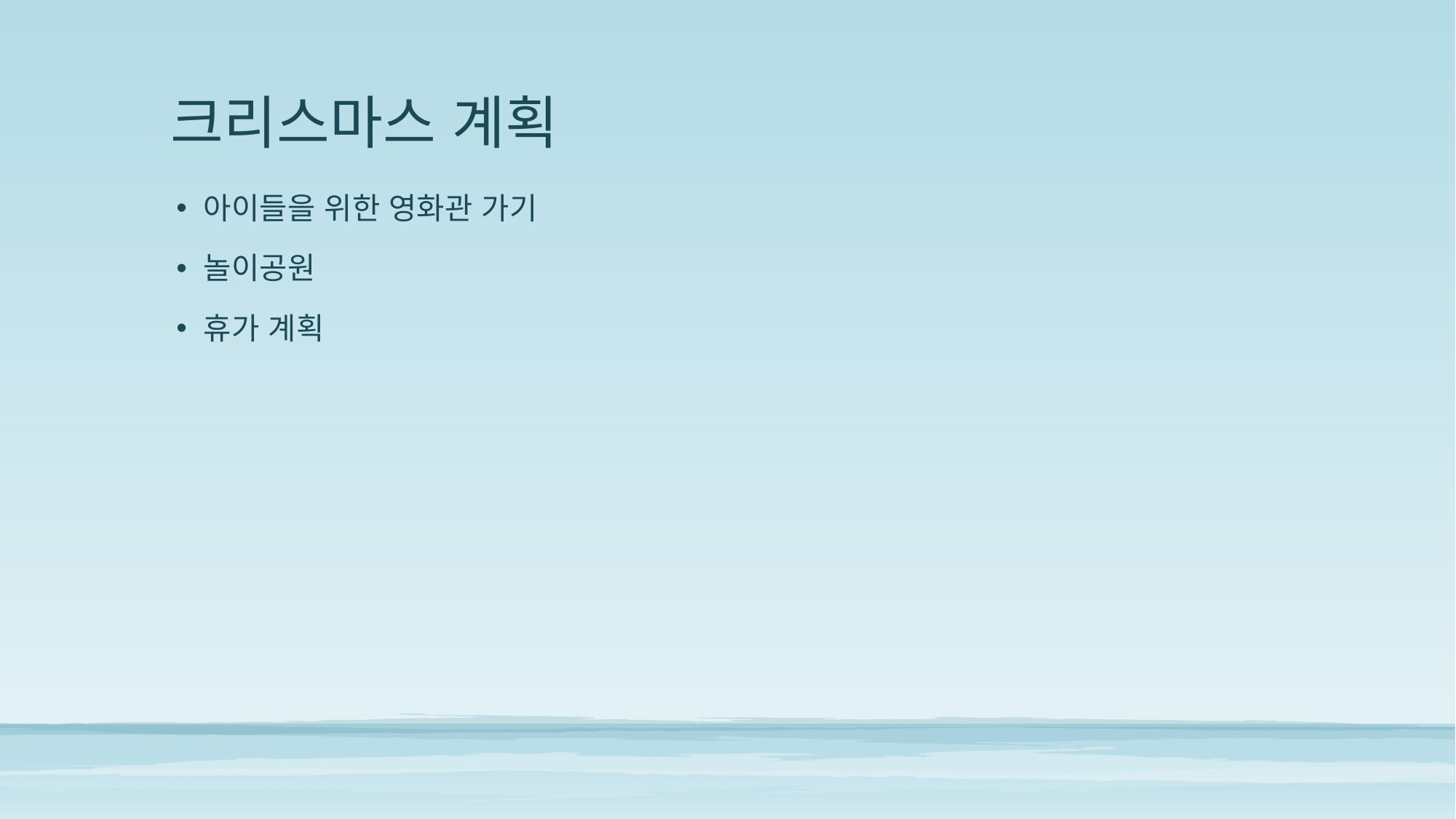

# 크리스마스 계획
아이들을 위한 영화관 가기
놀이공원
휴가 계획